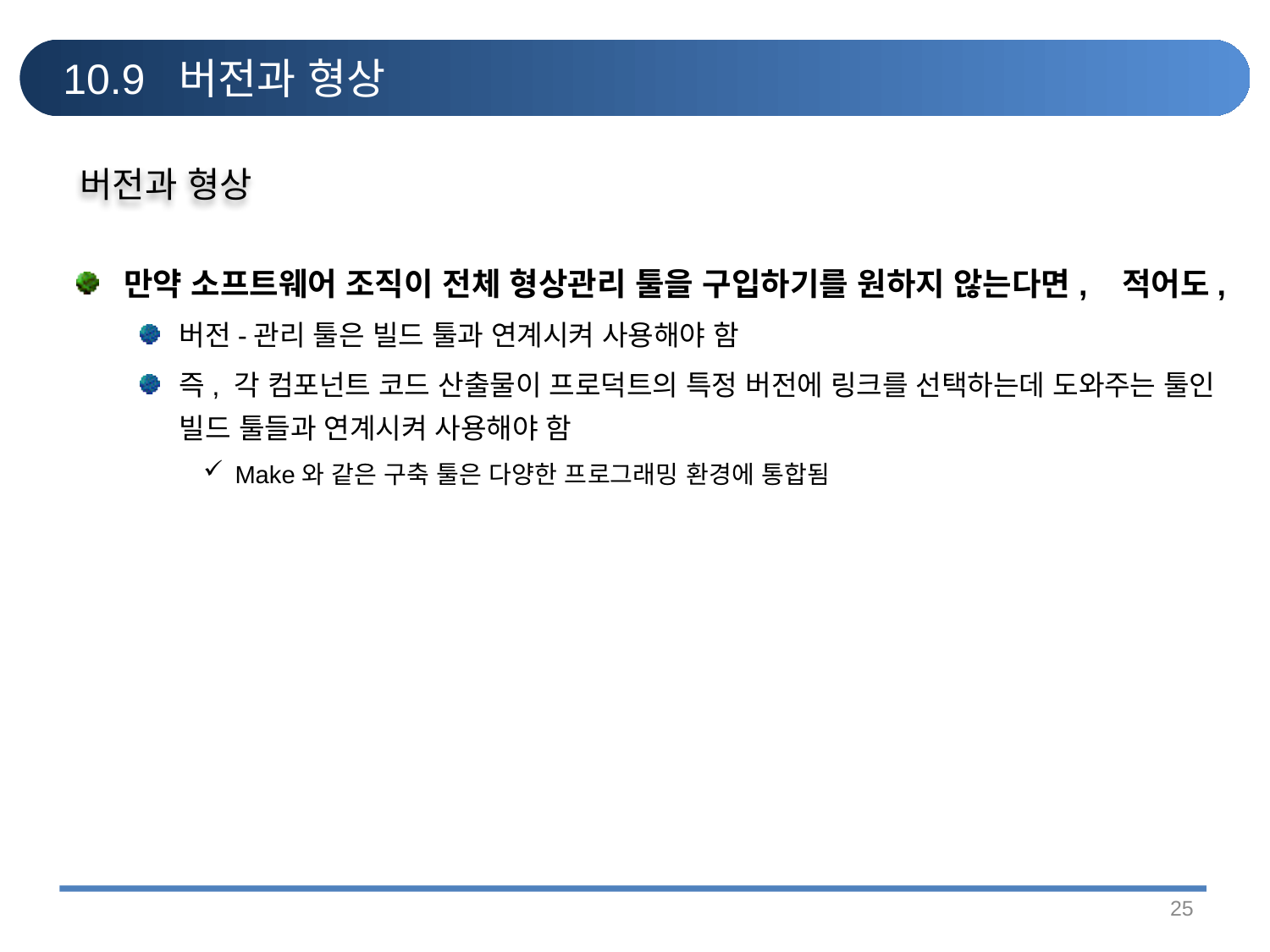

# 10.9  버전과 형상
버전과 형상
만약 소프트웨어 조직이 전체 형상관리 툴을 구입하기를 원하지 않는다면,   적어도,
버전-관리 툴은 빌드 툴과 연계시켜 사용해야 함
즉, 각 컴포넌트 코드 산출물이 프로덕트의 특정 버전에 링크를 선택하는데 도와주는 툴인 빌드 툴들과 연계시켜 사용해야 함
Make와 같은 구축 툴은 다양한 프로그래밍 환경에 통합됨
25